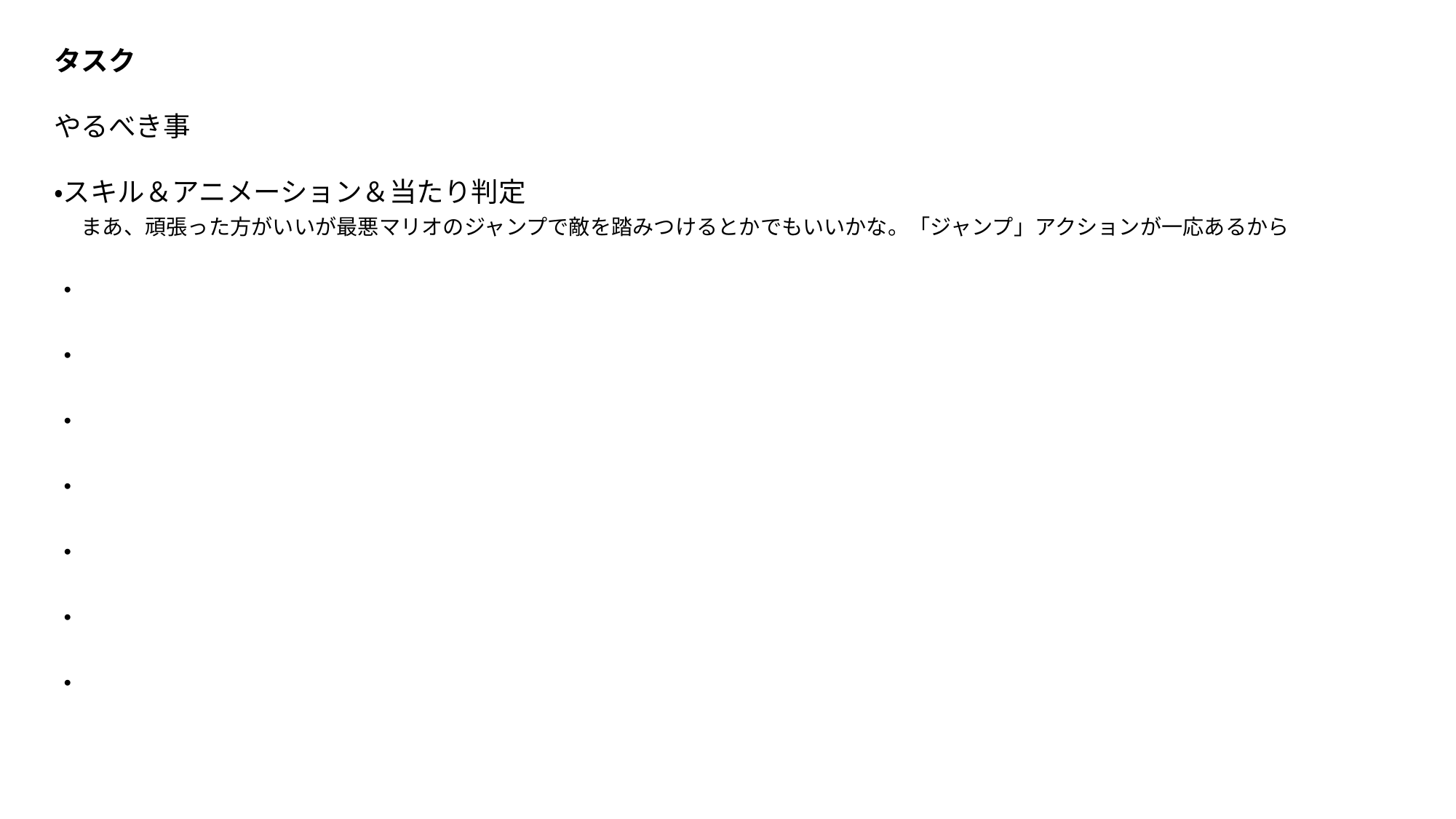

タスク

やるべき事

・スキル＆アニメーション＆当たり判定
　まあ、頑張った方がいいが最悪マリオのジャンプで敵を踏みつけるとかでもいいかな。「ジャンプ」アクションが一応あるから

・

・

・

・

・

・

・